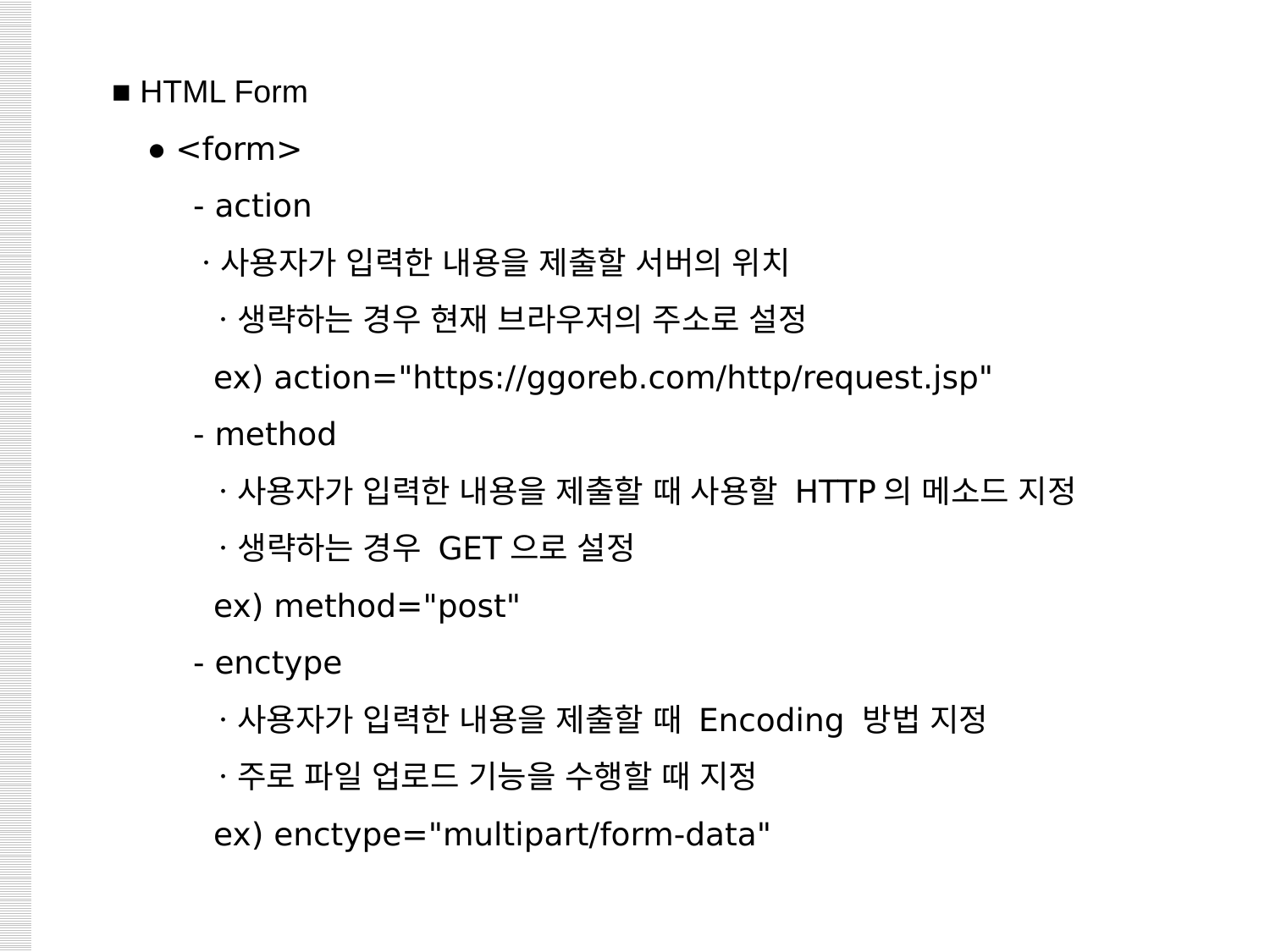

■ HTML Form
    ● <form>
        - action
          ㆍ사용자가 입력한 내용을 제출할 서버의 위치
          ㆍ생략하는 경우 현재 브라우저의 주소로 설정
          ex) action="https://ggoreb.com/http/request.jsp"
        - method
          ㆍ사용자가 입력한 내용을 제출할 때 사용할 HTTP의 메소드 지정
          ㆍ생략하는 경우 GET으로 설정
          ex) method="post"
        - enctype
          ㆍ사용자가 입력한 내용을 제출할 때 Encoding 방법 지정
          ㆍ주로 파일 업로드 기능을 수행할 때 지정
          ex) enctype="multipart/form-data"